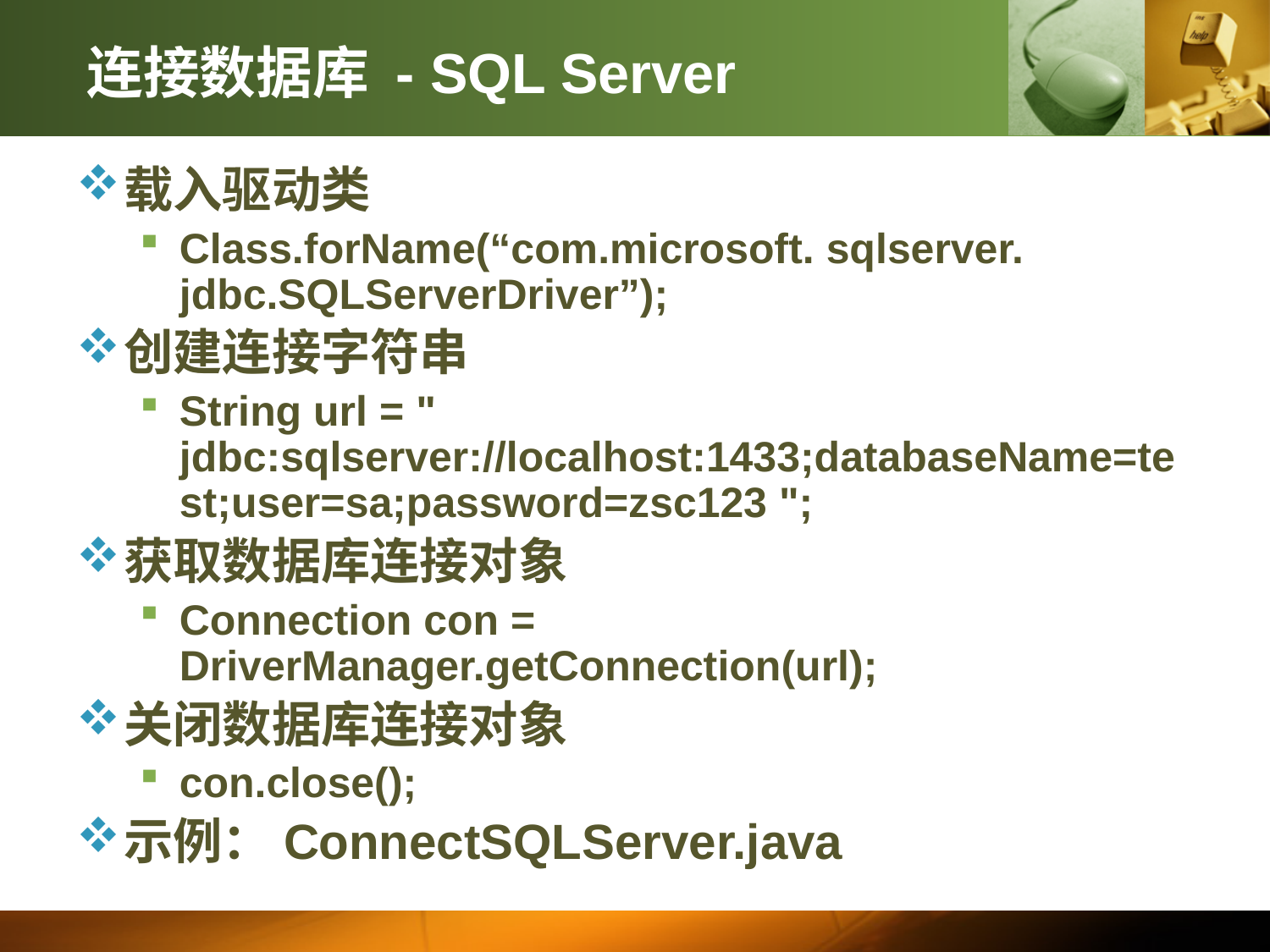

# 连接数据库 - SQL Server
载入驱动类
Class.forName(“com.microsoft. sqlserver. jdbc.SQLServerDriver”);
创建连接字符串
String url = " jdbc:sqlserver://localhost:1433;databaseName=test;user=sa;password=zsc123 ";
获取数据库连接对象
Connection con = DriverManager.getConnection(url);
关闭数据库连接对象
con.close();
示例：ConnectSQLServer.java